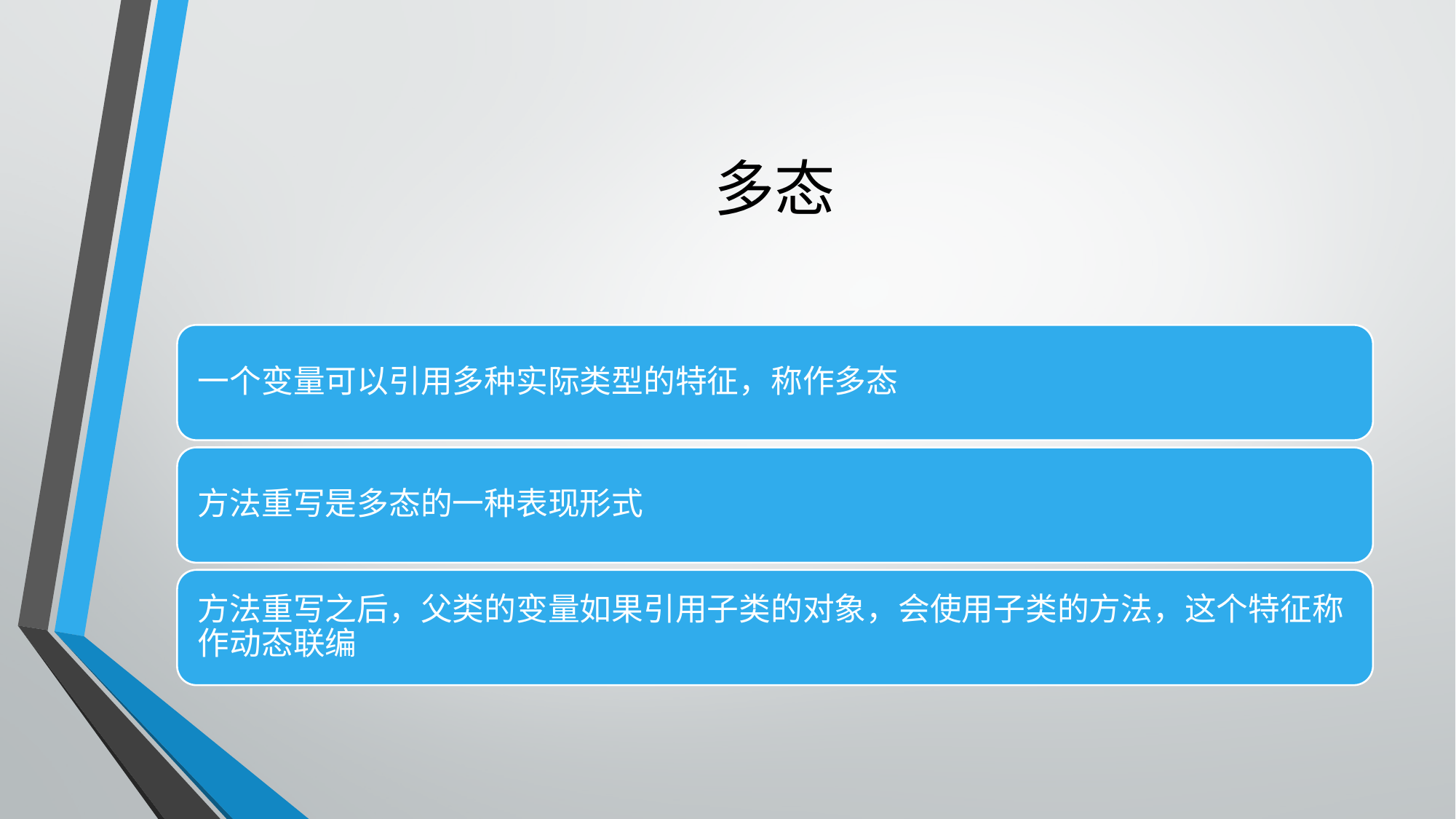

# 多态
一个变量可以引用多种实际类型的特征，称作多态
方法重写是多态的一种表现形式
方法重写之后，父类的变量如果引用子类的对象，会使用子类的方法，这个特征称作动态联编